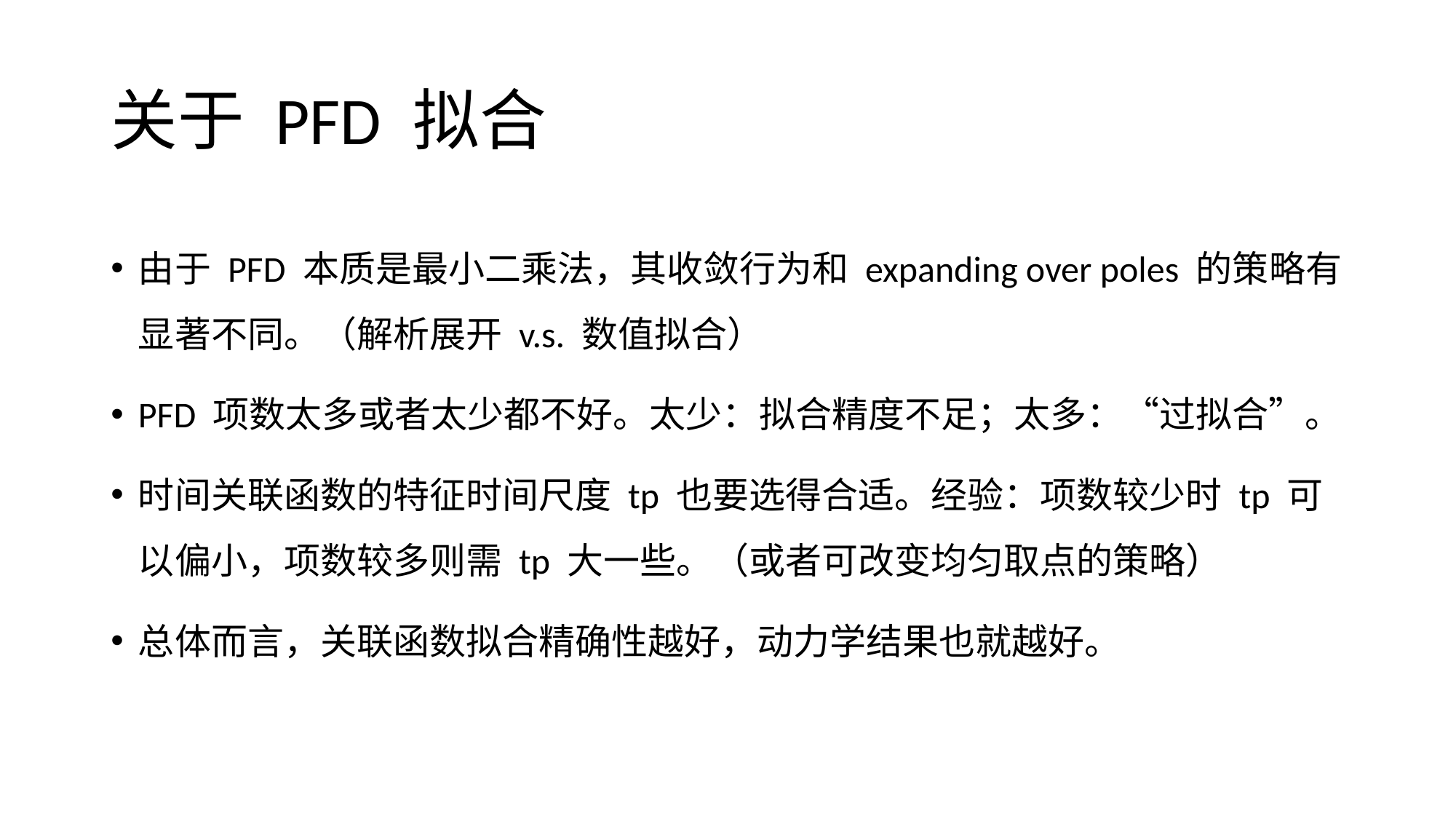

# 关于 PFD 拟合
由于 PFD 本质是最小二乘法，其收敛行为和 expanding over poles 的策略有显著不同。（解析展开 v.s. 数值拟合）
PFD 项数太多或者太少都不好。太少：拟合精度不足；太多：“过拟合”。
时间关联函数的特征时间尺度 tp 也要选得合适。经验：项数较少时 tp 可以偏小，项数较多则需 tp 大一些。（或者可改变均匀取点的策略）
总体而言，关联函数拟合精确性越好，动力学结果也就越好。